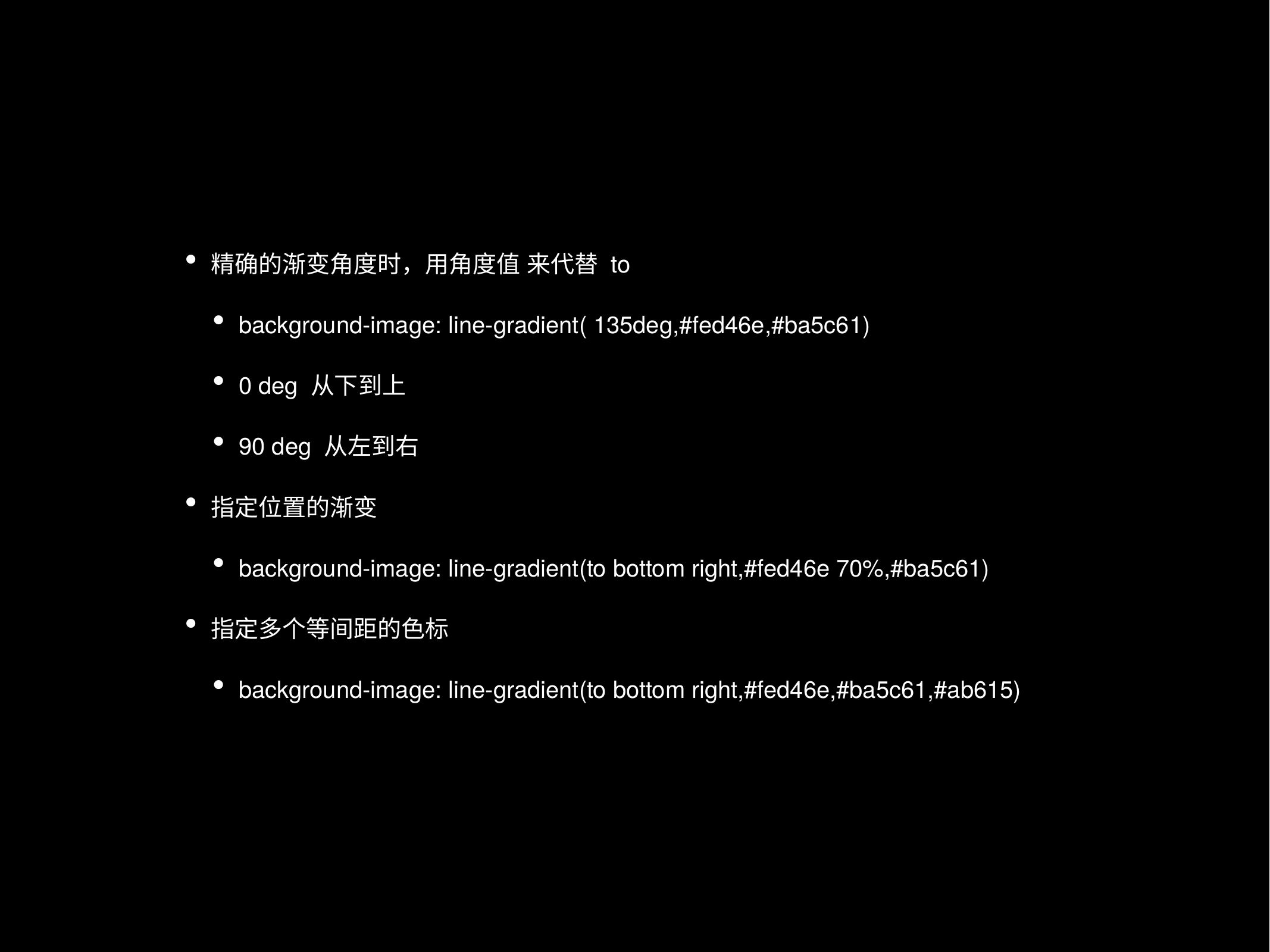

精确的渐变角度时，用角度值 来代替 to
background-image: line-gradient( 135deg,#fed46e,#ba5c61)
0 deg 从下到上
90 deg 从左到右
指定位置的渐变
background-image: line-gradient(to bottom right,#fed46e 70%,#ba5c61)
指定多个等间距的色标
background-image: line-gradient(to bottom right,#fed46e,#ba5c61,#ab615)